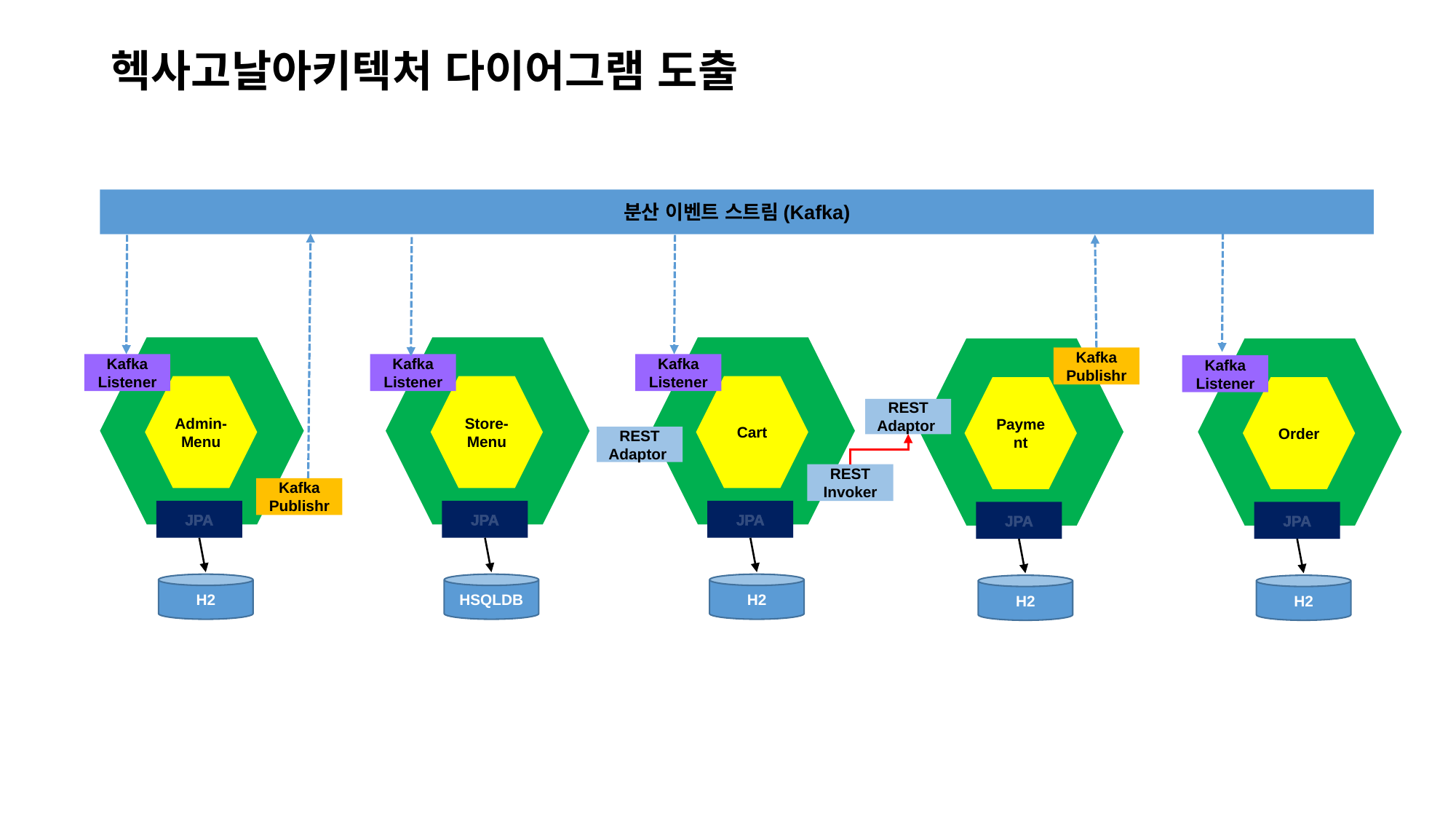

# 헥사고날아키텍처 다이어그램 도출
분산 이벤트 스트림(Kafka)

Kafka Publishr
Kafka Listener
Kafka Listener
Kafka Listener
Kafka Listener
Admin-Menu
Cart
Store-Menu
Payment
Order
REST Adaptor
REST Adaptor
REST Invoker
Kafka Publishr
JPA
JPA
JPA
JPA
JPA
H2
H2
HSQLDB
H2
H2